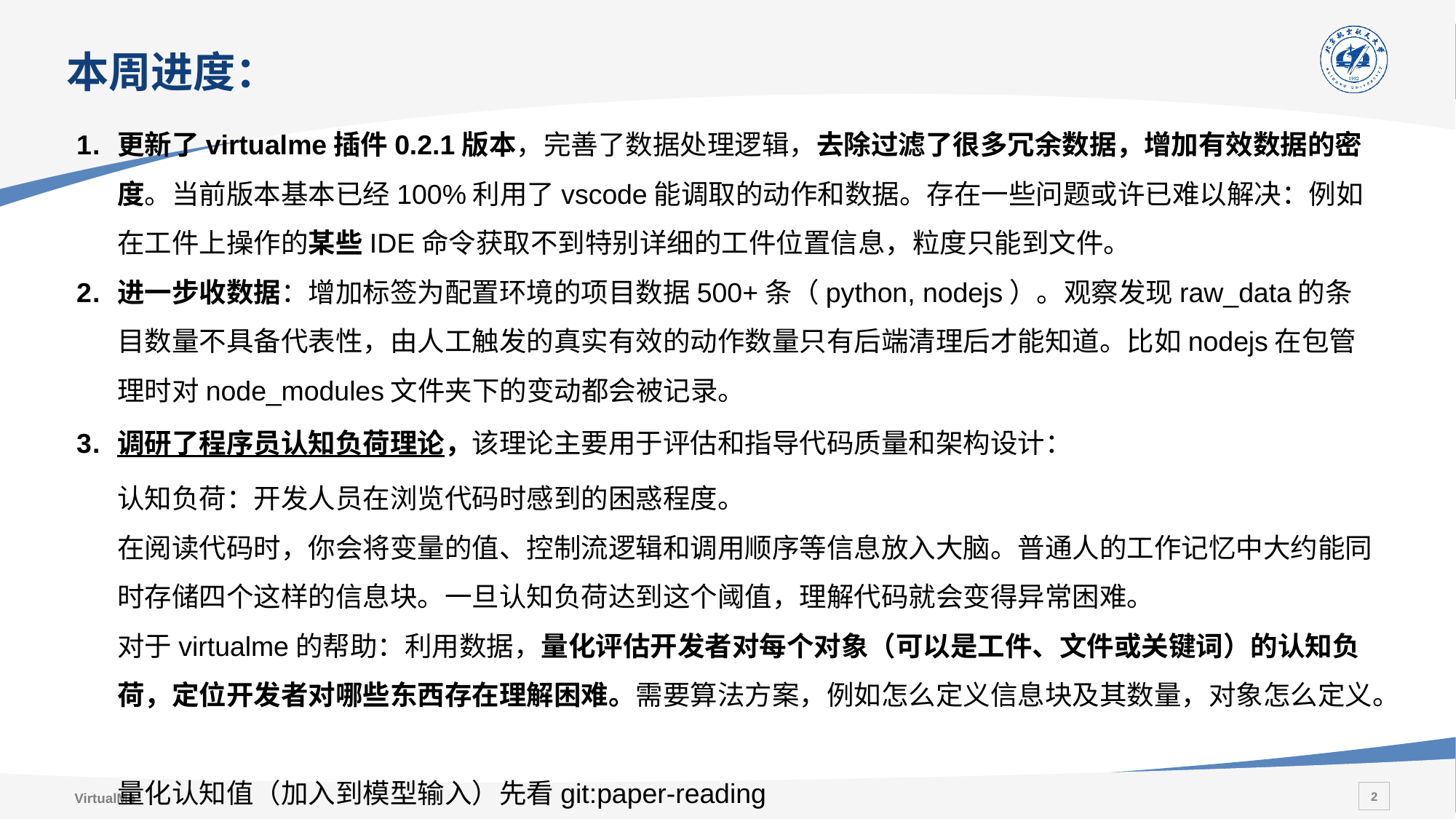

# 本周进度：
更新了virtualme插件0.2.1版本，完善了数据处理逻辑，去除过滤了很多冗余数据，增加有效数据的密度。当前版本基本已经100%利用了vscode能调取的动作和数据。存在一些问题或许已难以解决：例如在工件上操作的某些IDE命令获取不到特别详细的工件位置信息，粒度只能到文件。
进一步收数据：增加标签为配置环境的项目数据500+条（python, nodejs）。观察发现raw_data的条目数量不具备代表性，由人工触发的真实有效的动作数量只有后端清理后才能知道。比如nodejs在包管理时对node_modules文件夹下的变动都会被记录。
调研了程序员认知负荷理论，该理论主要用于评估和指导代码质量和架构设计：
认知负荷：开发人员在浏览代码时感到的困惑程度。
在阅读代码时，你会将变量的值、控制流逻辑和调用顺序等信息放入大脑。普通人的工作记忆中大约能同时存储四个这样的信息块。一旦认知负荷达到这个阈值，理解代码就会变得异常困难。
对于virtualme的帮助：利用数据，量化评估开发者对每个对象（可以是工件、文件或关键词）的认知负荷，定位开发者对哪些东西存在理解困难。需要算法方案，例如怎么定义信息块及其数量，对象怎么定义。
量化认知值（加入到模型输入）先看git:paper-reading
实际操作过程中发现：人智交互记录也有用，比如在之前的聊天中问过AI什么东西。这个feature只能以后再加了。